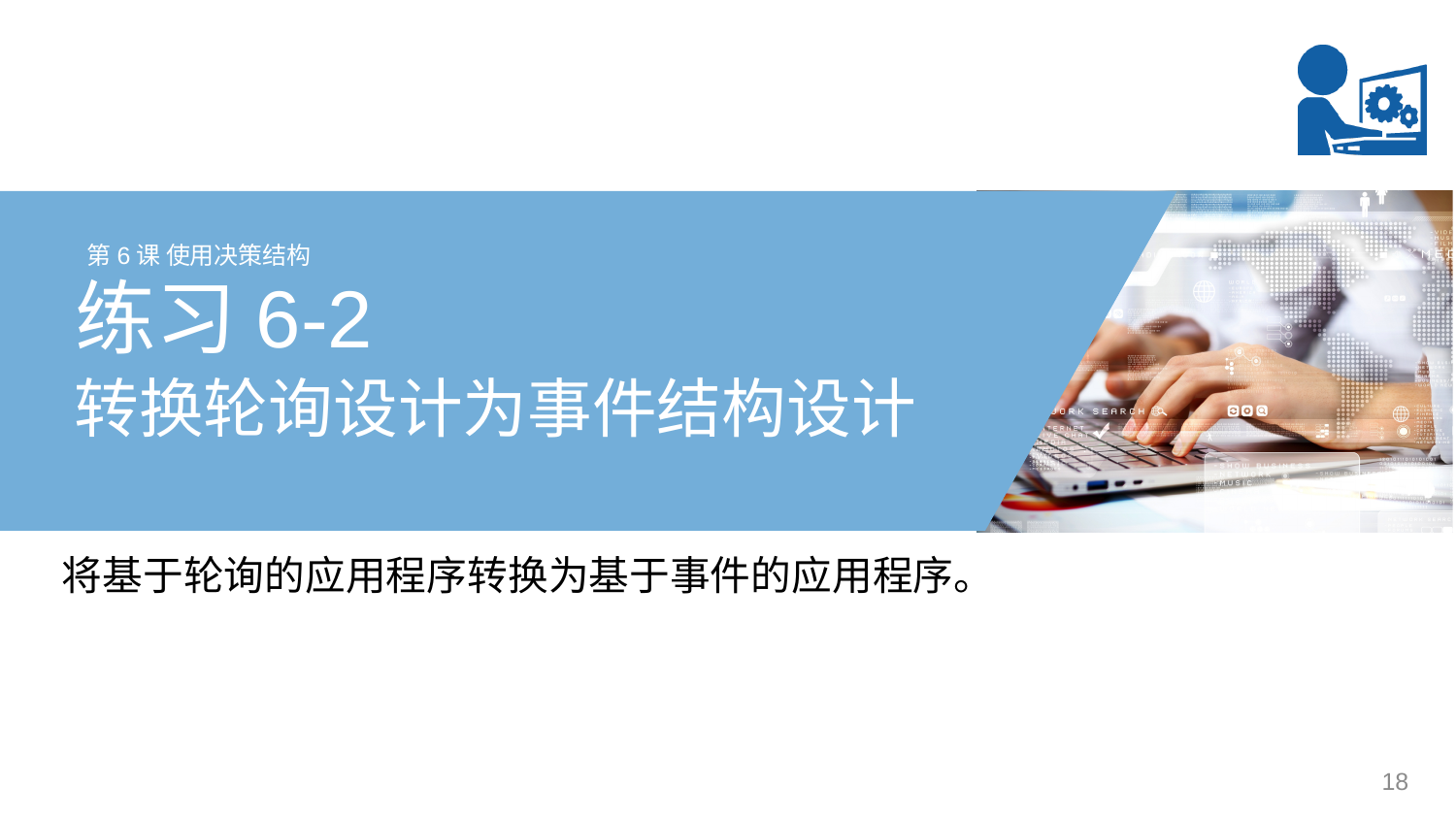

练习6-2
转换轮询设计为事件结构设计
将基于轮询的应用程序转换为基于事件的应用程序。
18